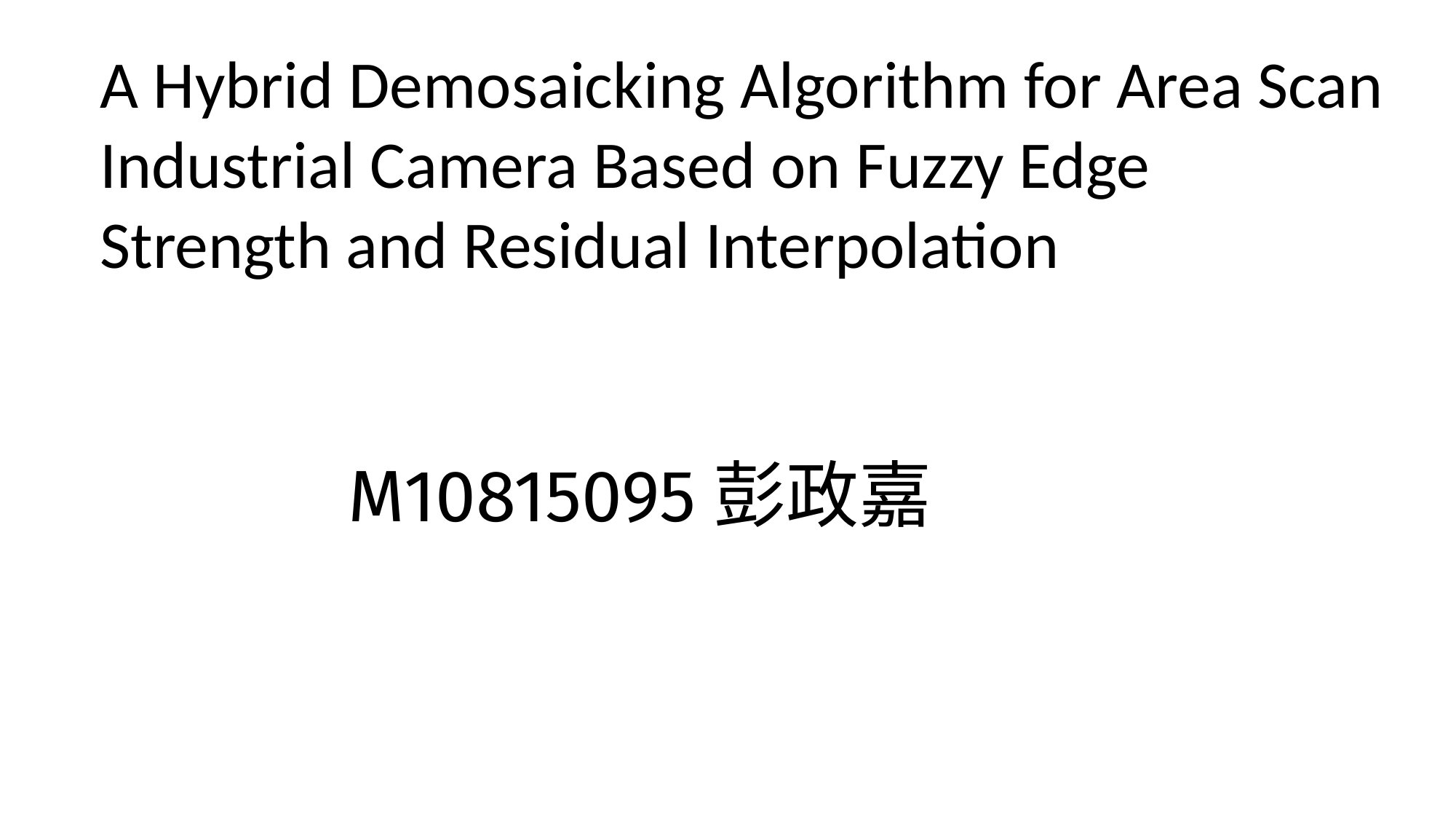

A Hybrid Demosaicking Algorithm for Area Scan
Industrial Camera Based on Fuzzy Edge
Strength and Residual Interpolation
M10815095彭政嘉